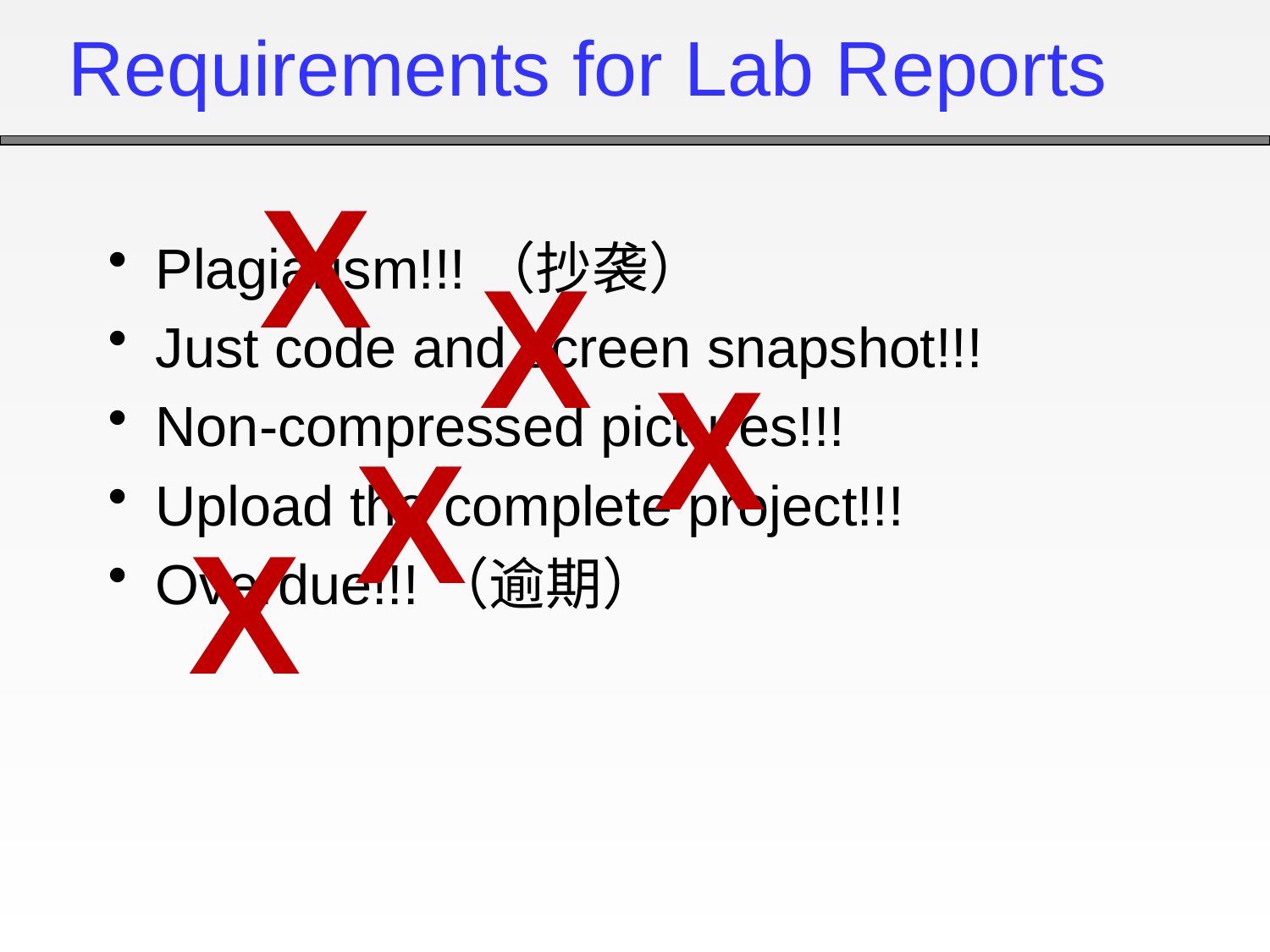

# Requirements for Lab Reports
X
Plagiarism!!!（抄袭）
Just code and screen snapshot!!!
Non-compressed pictures!!!
Upload the complete project!!!
Overdue!!!（逾期）

X
X
X
X